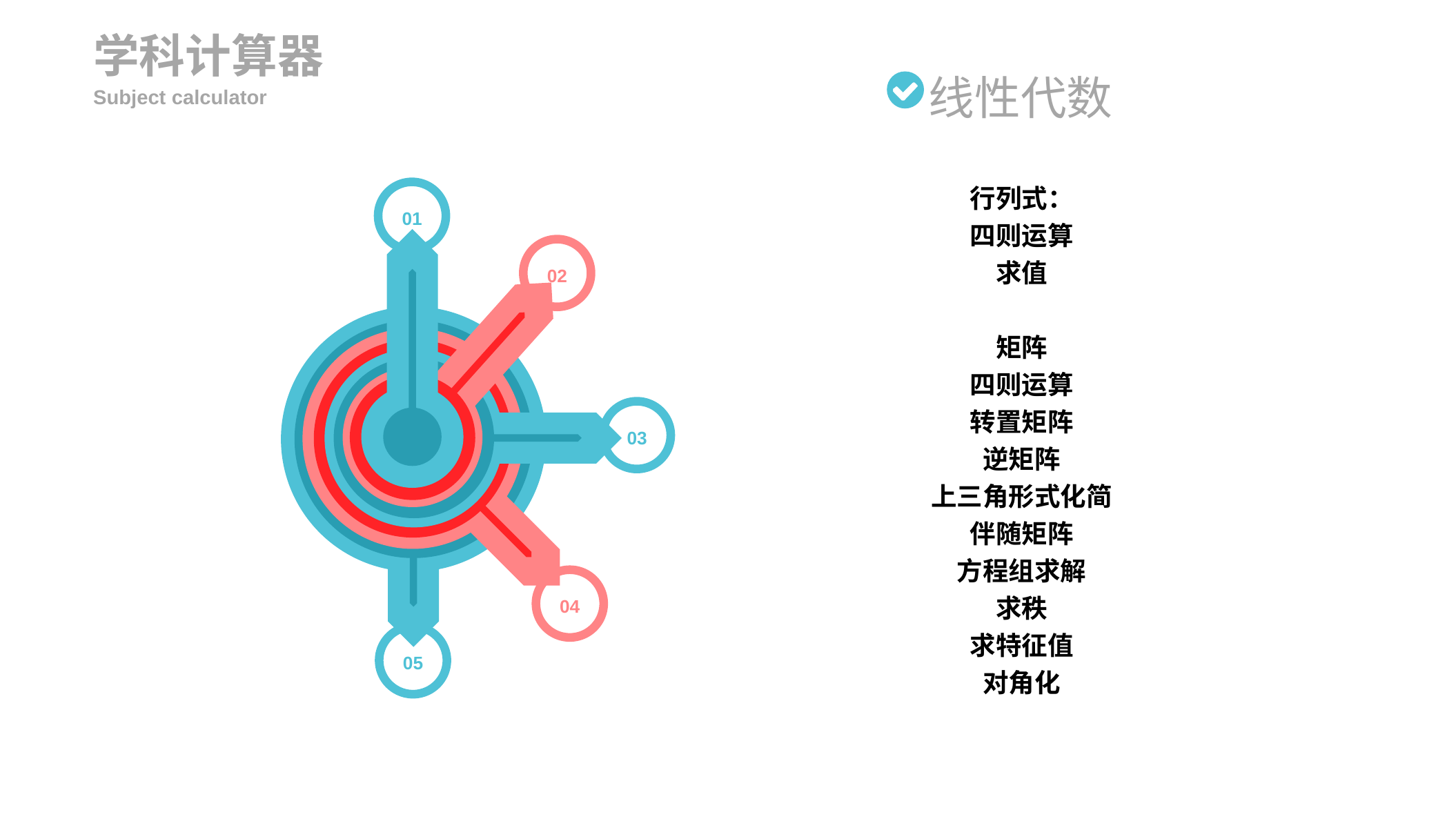

学科计算器
线性代数

Subject calculator
行列式：
四则运算
求值

矩阵
四则运算
转置矩阵
逆矩阵
上三角形式化简
伴随矩阵
方程组求解
求秩
求特征值
对角化
01

02

03
04
05